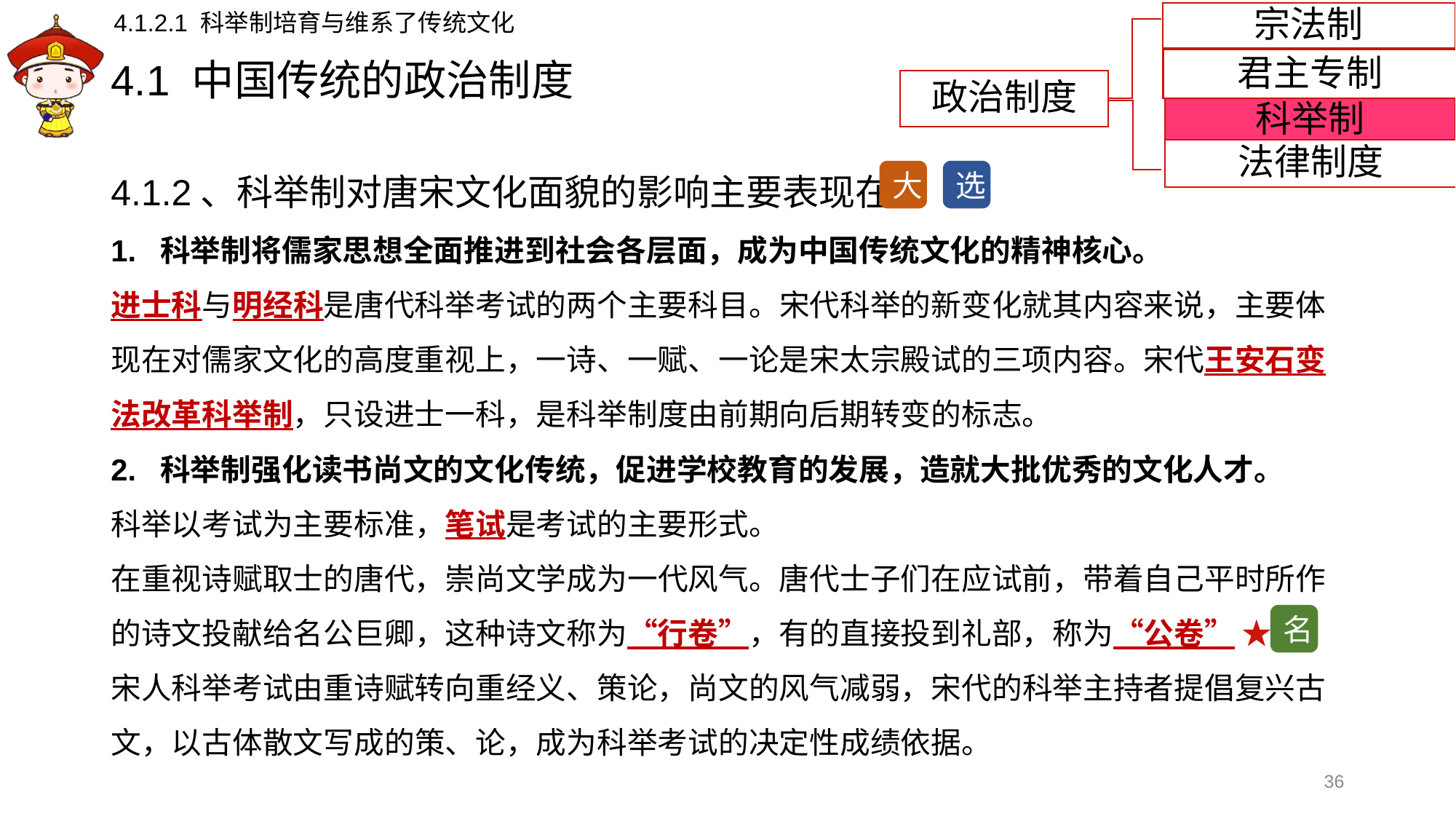

4.1.2.1 科举制培育与维系了传统文化
宗法制

# 4.1 中国传统的政治制度
君主专制
政治制度
科举制

法律制度
4.1.2、科举制对唐宋文化面貌的影响主要表现在★
1.  科举制将儒家思想全面推进到社会各层面，成为中国传统文化的精神核心。
进士科与明经科是唐代科举考试的两个主要科目。宋代科举的新变化就其内容来说，主要体现在对儒家文化的高度重视上，一诗、一赋、一论是宋太宗殿试的三项内容。宋代王安石变法改革科举制，只设进士一科，是科举制度由前期向后期转变的标志。
2.  科举制强化读书尚文的文化传统，促进学校教育的发展，造就大批优秀的文化人才。
科举以考试为主要标准，笔试是考试的主要形式。
在重视诗赋取士的唐代，崇尚文学成为一代风气。唐代士子们在应试前，带着自己平时所作的诗文投献给名公巨卿，这种诗文称为“行卷”，有的直接投到礼部，称为“公卷” ★
宋人科举考试由重诗赋转向重经义、策论，尚文的风气减弱，宋代的科举主持者提倡复兴古文，以古体散文写成的策、论，成为科举考试的决定性成绩依据。
大
选
名
36